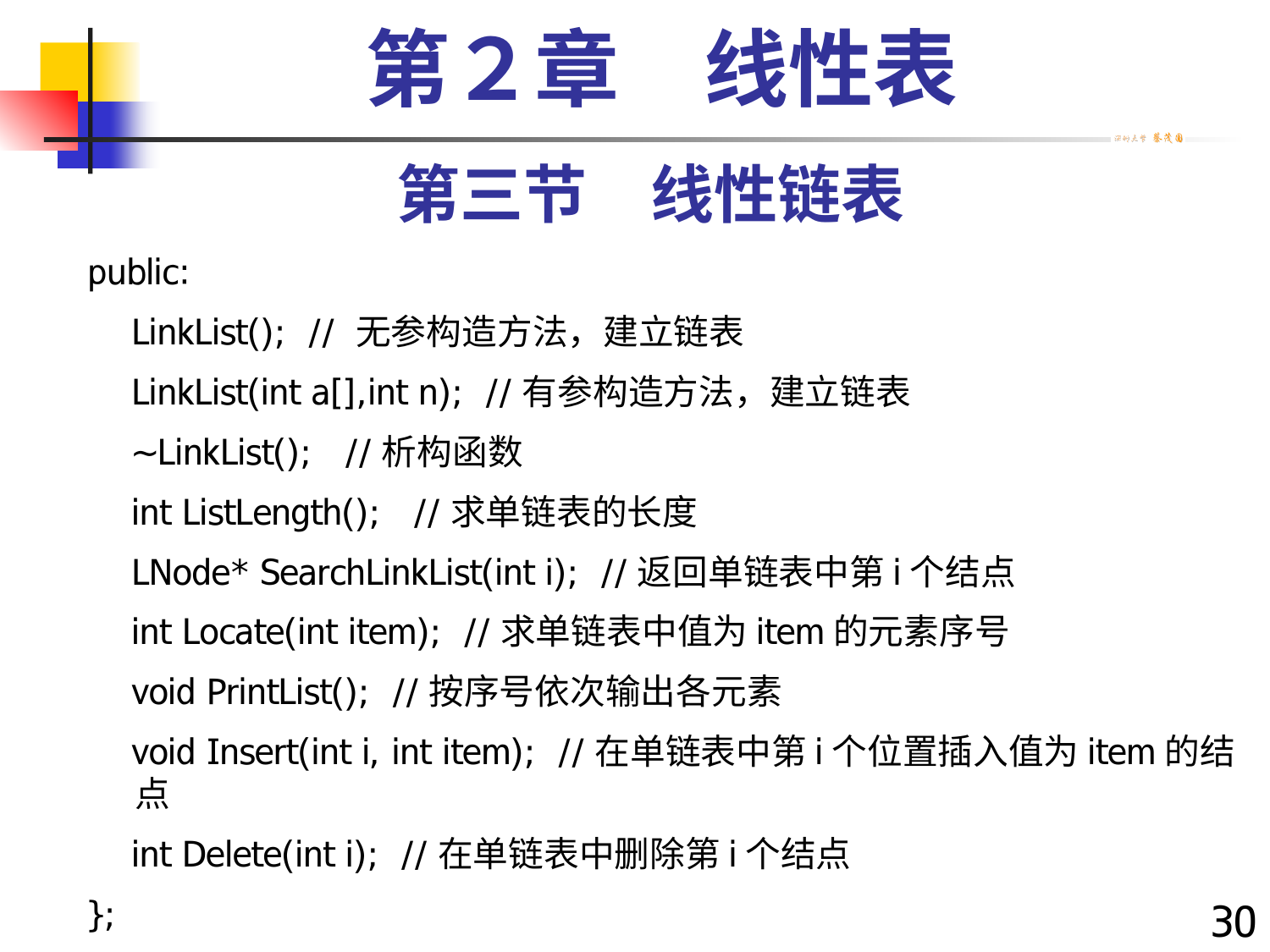

第２章　线性表
第三节　线性链表
public:
    LinkList();  // 无参构造方法，建立链表
    LinkList(int a[],int n);  //有参构造方法，建立链表
    ~LinkList();   //析构函数
    int ListLength();   //求单链表的长度
    LNode* SearchLinkList(int i);  //返回单链表中第i个结点
    int Locate(int item);  //求单链表中值为item的元素序号
    void PrintList();  //按序号依次输出各元素
    void Insert(int i, int item);  //在单链表中第i个位置插入值为item的结点
    int Delete(int i);  //在单链表中删除第i个结点
};
30